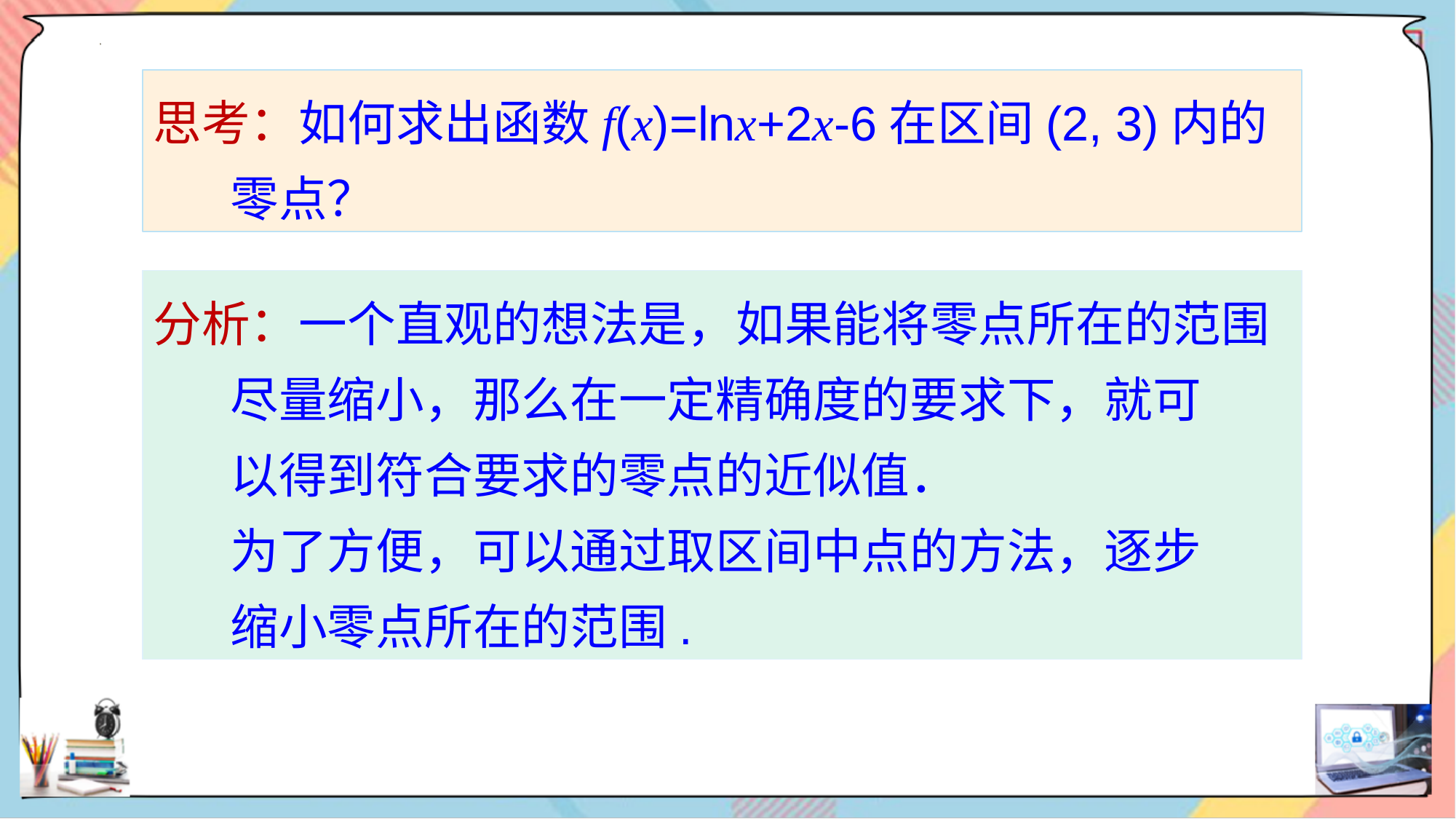

思考：如何求出函数f(x)=lnx+2x-6在区间(2, 3)内的
      零点？
分析：一个直观的想法是，如果能将零点所在的范围
      尽量缩小，那么在一定精确度的要求下，就可
      以得到符合要求的零点的近似值．
      为了方便，可以通过取区间中点的方法，逐步
      缩小零点所在的范围.